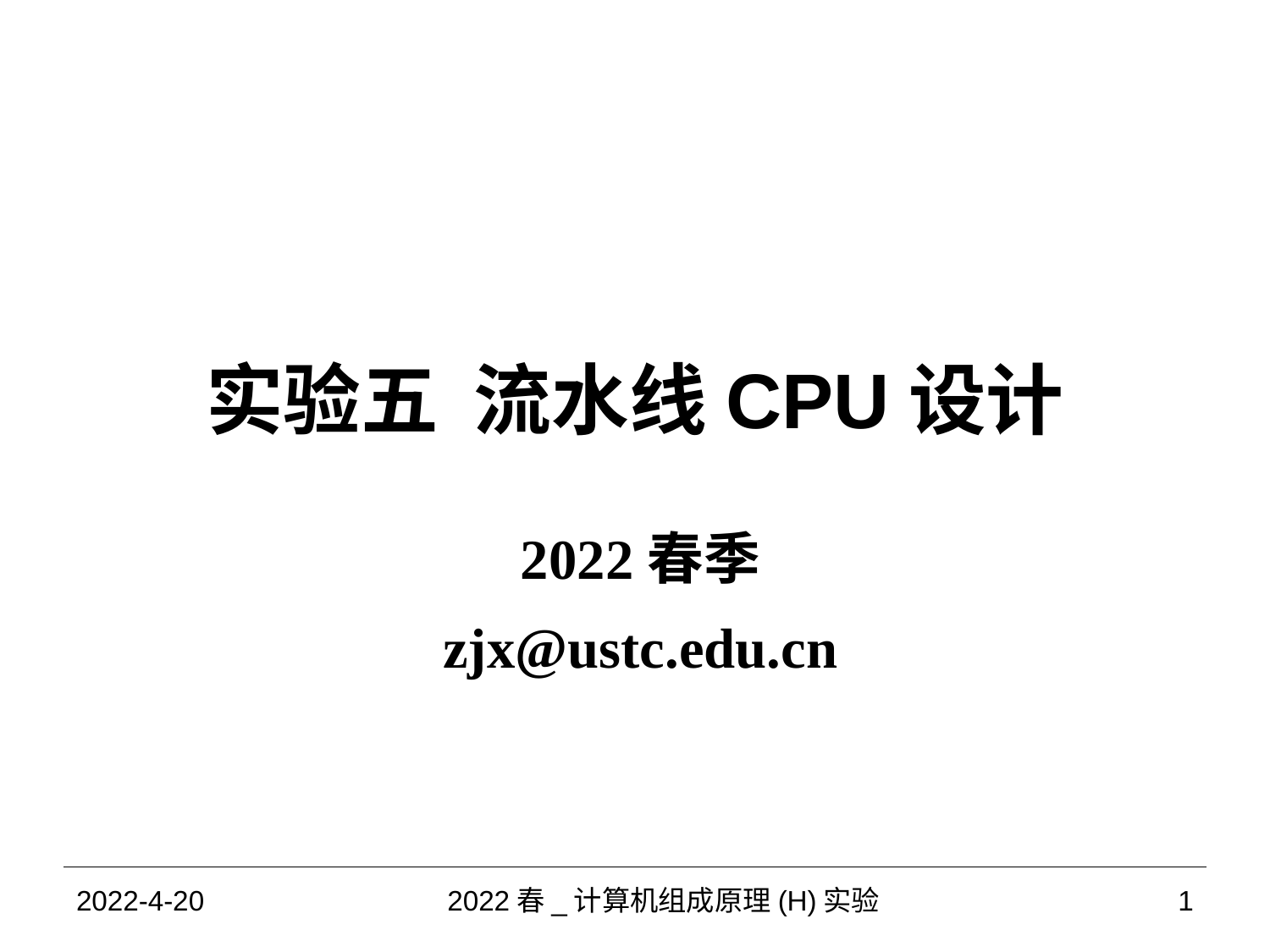

# 实验五  流水线CPU设计
2022春季
zjx@ustc.edu.cn
2022-4-20
2022春_计算机组成原理(H)实验
1